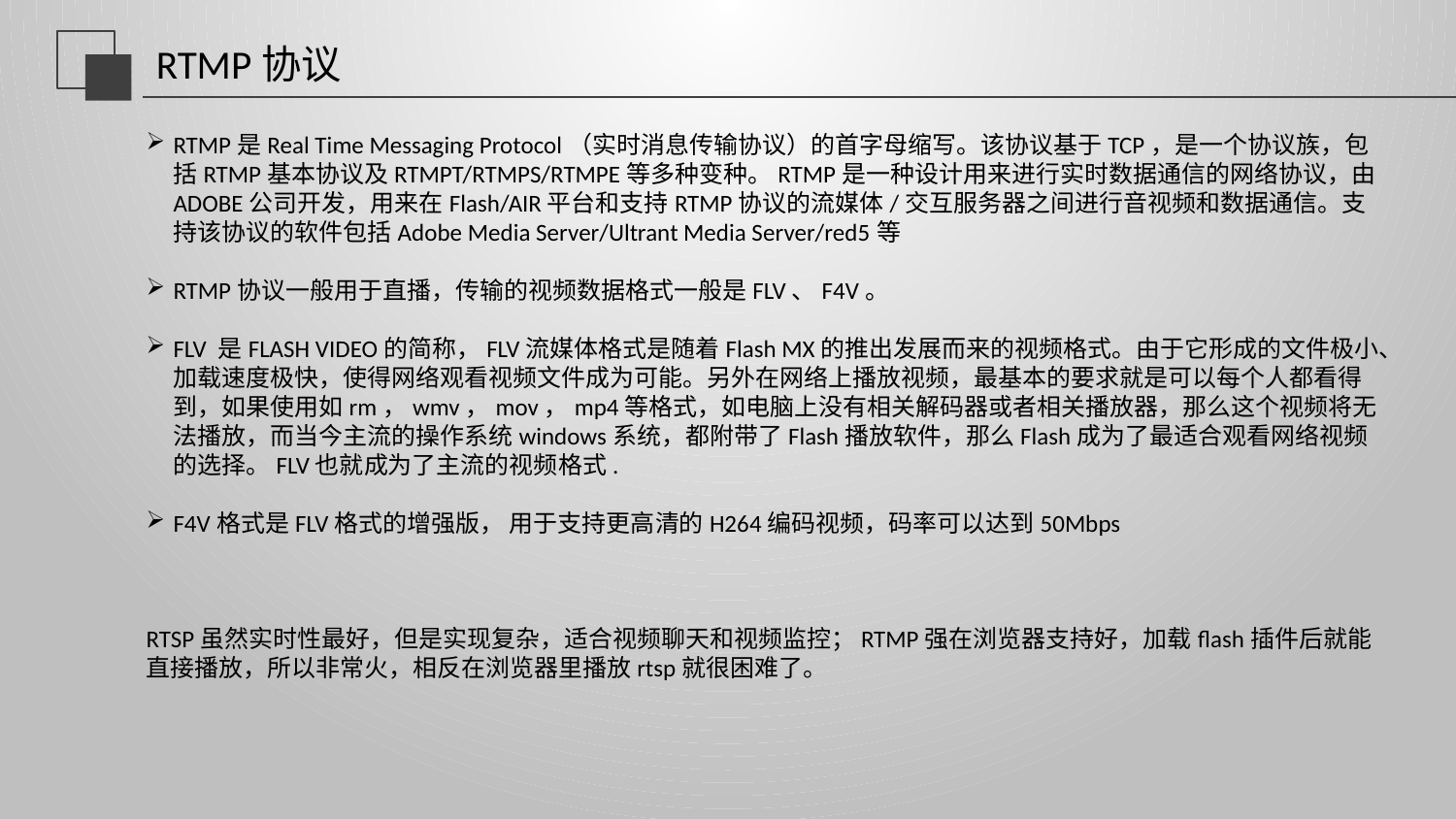

# RTMP协议
RTMP是Real Time Messaging Protocol（实时消息传输协议）的首字母缩写。该协议基于TCP，是一个协议族，包括RTMP基本协议及RTMPT/RTMPS/RTMPE等多种变种。RTMP是一种设计用来进行实时数据通信的网络协议，由ADOBE公司开发，用来在Flash/AIR平台和支持RTMP协议的流媒体/交互服务器之间进行音视频和数据通信。支持该协议的软件包括Adobe Media Server/Ultrant Media Server/red5等

RTMP协议一般用于直播，传输的视频数据格式一般是FLV、F4V。

FLV 是FLASH VIDEO的简称，FLV流媒体格式是随着Flash MX的推出发展而来的视频格式。由于它形成的文件极小、加载速度极快，使得网络观看视频文件成为可能。另外在网络上播放视频，最基本的要求就是可以每个人都看得到，如果使用如rm，wmv，mov，mp4等格式，如电脑上没有相关解码器或者相关播放器，那么这个视频将无法播放，而当今主流的操作系统windows系统，都附带了Flash播放软件，那么Flash成为了最适合观看网络视频的选择。FLV也就成为了主流的视频格式.

F4V格式是FLV格式的增强版， 用于支持更高清的H264编码视频，码率可以达到50Mbps

RTSP虽然实时性最好，但是实现复杂，适合视频聊天和视频监控；RTMP强在浏览器支持好，加载flash插件后就能直接播放，所以非常火，相反在浏览器里播放rtsp就很困难了。